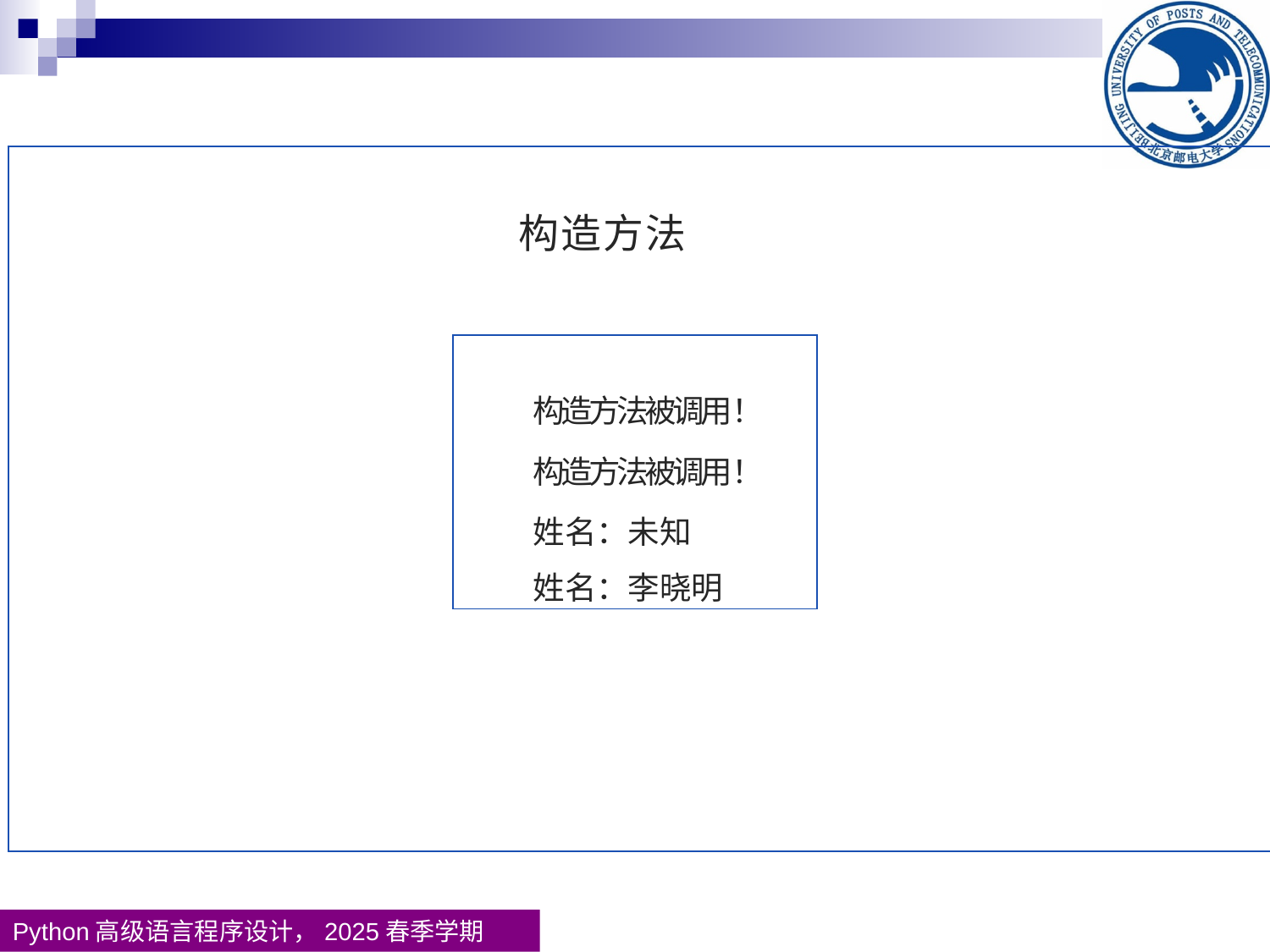

| 构造方法 |
| --- |
| 构造方法被调用！ 构造方法被调用！ 姓名：未知 姓名：李晓明 |
| --- |